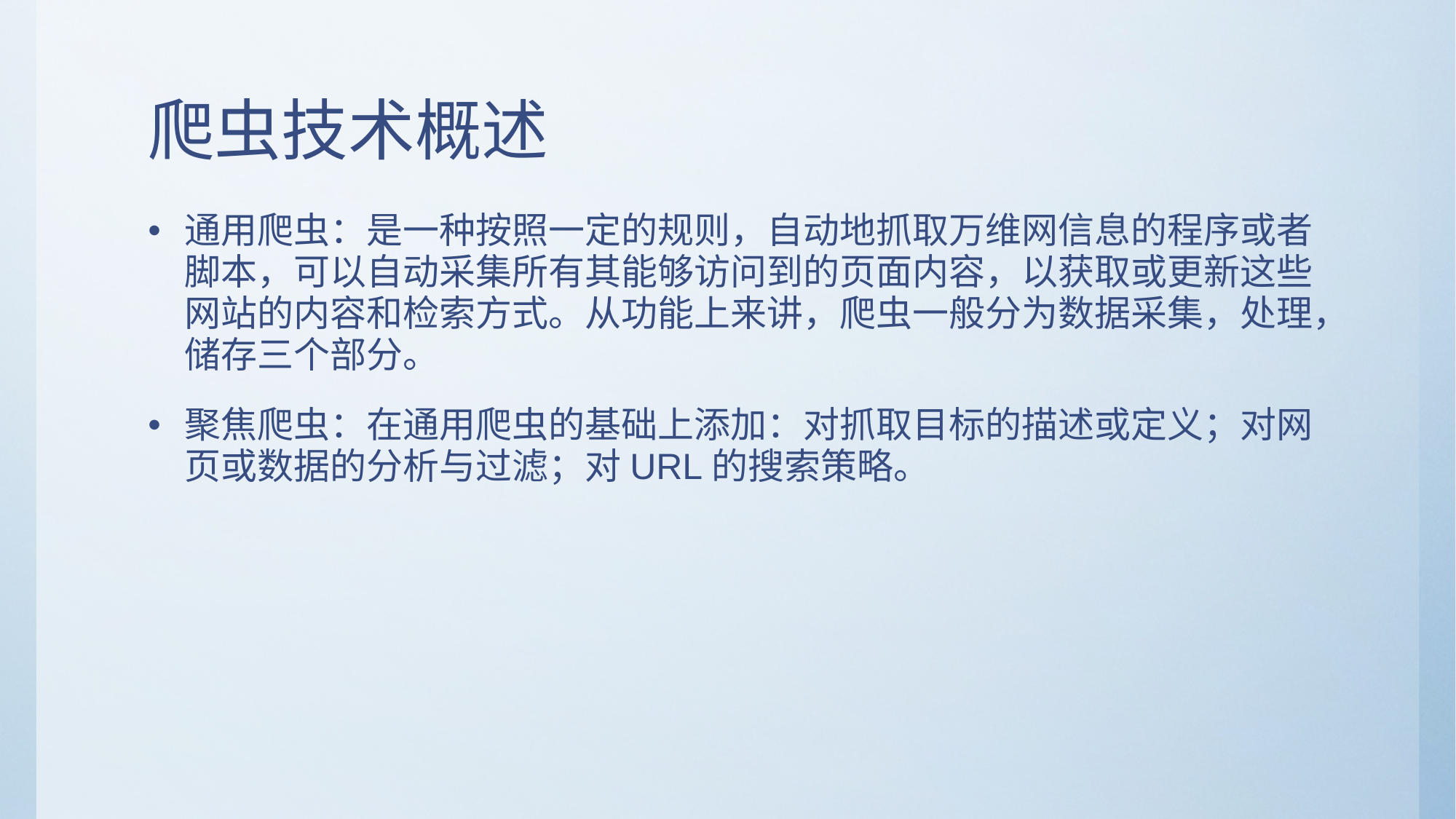

# 爬虫技术概述
通用爬虫：是一种按照一定的规则，自动地抓取万维网信息的程序或者脚本，可以自动采集所有其能够访问到的页面内容，以获取或更新这些网站的内容和检索方式。从功能上来讲，爬虫一般分为数据采集，处理，储存三个部分。
聚焦爬虫：在通用爬虫的基础上添加：对抓取目标的描述或定义；对网页或数据的分析与过滤；对URL的搜索策略。